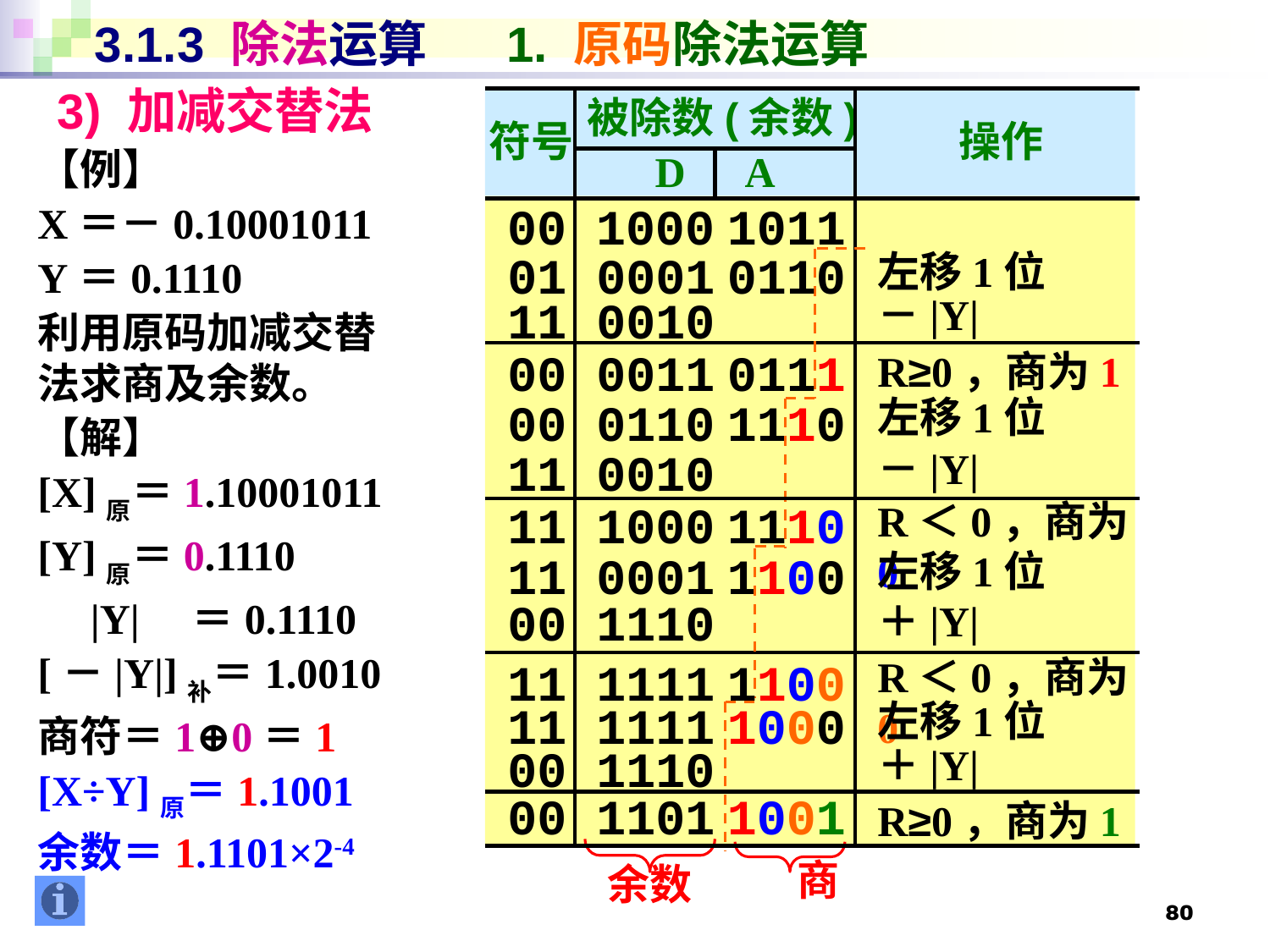

# 3.1.3 除法运算      1. 原码除法运算
3) 加减交替法
被除数(余数)

符号
操作
【例】
X＝－0.10001011
Y＝0.1110
利用原码加减交替法求商及余数。
【解】
[X]原＝1.10001011
[Y]原＝0.1110
     |Y|    ＝0.1110
[－|Y|]补＝1.0010
商符＝1⊕0＝1
[X÷Y]原＝1.1001
余数＝1.1101×2-4
D     A
00 1000 1011

01 0001 0110
左移1位
－|Y|
11 0010
00 0011 0111
R≥0，商为1
左移1位
00 0110 1110
11 0010
－|Y|
11 1000 1110
R＜0，商为0
11 0001 1100
左移1位
00 1110
＋|Y|
R＜0，商为0
11 1111 1100
左移1位
11 1111 1000
00 1110
＋|Y|
00 1101 1001
R≥0，商为1

商
余数
80